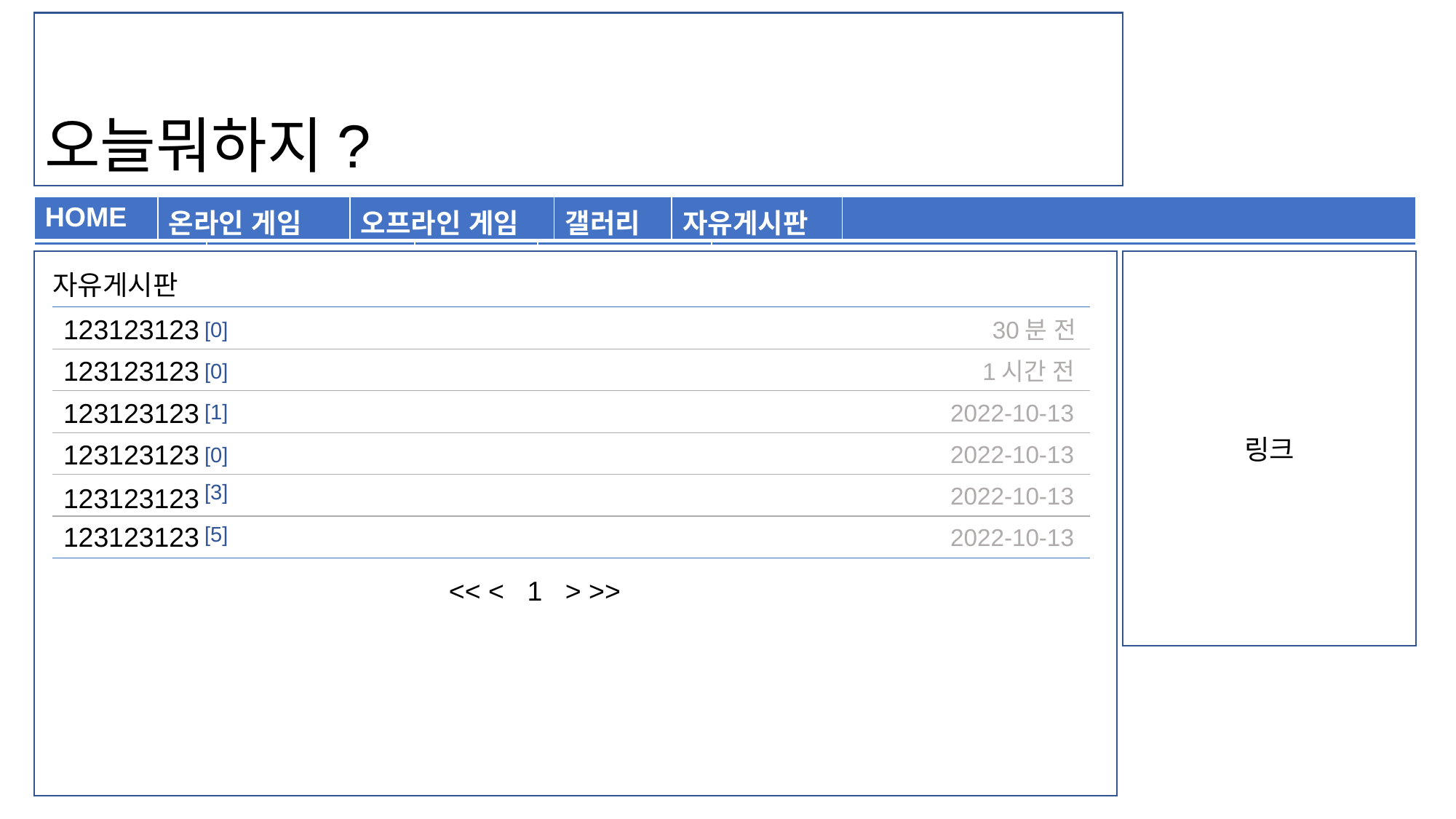

오늘뭐하지?
| 온라인 게임 | 오프라인 게임 | 갤러리 | 자유게시판 |  |
| --- | --- | --- | --- | --- |
| HOME | 온라인 게임 | 오프라인 게임 | 갤러리 | 자유게시판 |  |
| --- | --- | --- | --- | --- | --- |

링크
자유게시판
123123123
30분 전
[0]
123123123
1시간 전
[0]
123123123
2022-10-13
[1]
123123123
2022-10-13
[0]
[3]
2022-10-13
123123123
123123123
[5]
2022-10-13
<< <   1   > >>